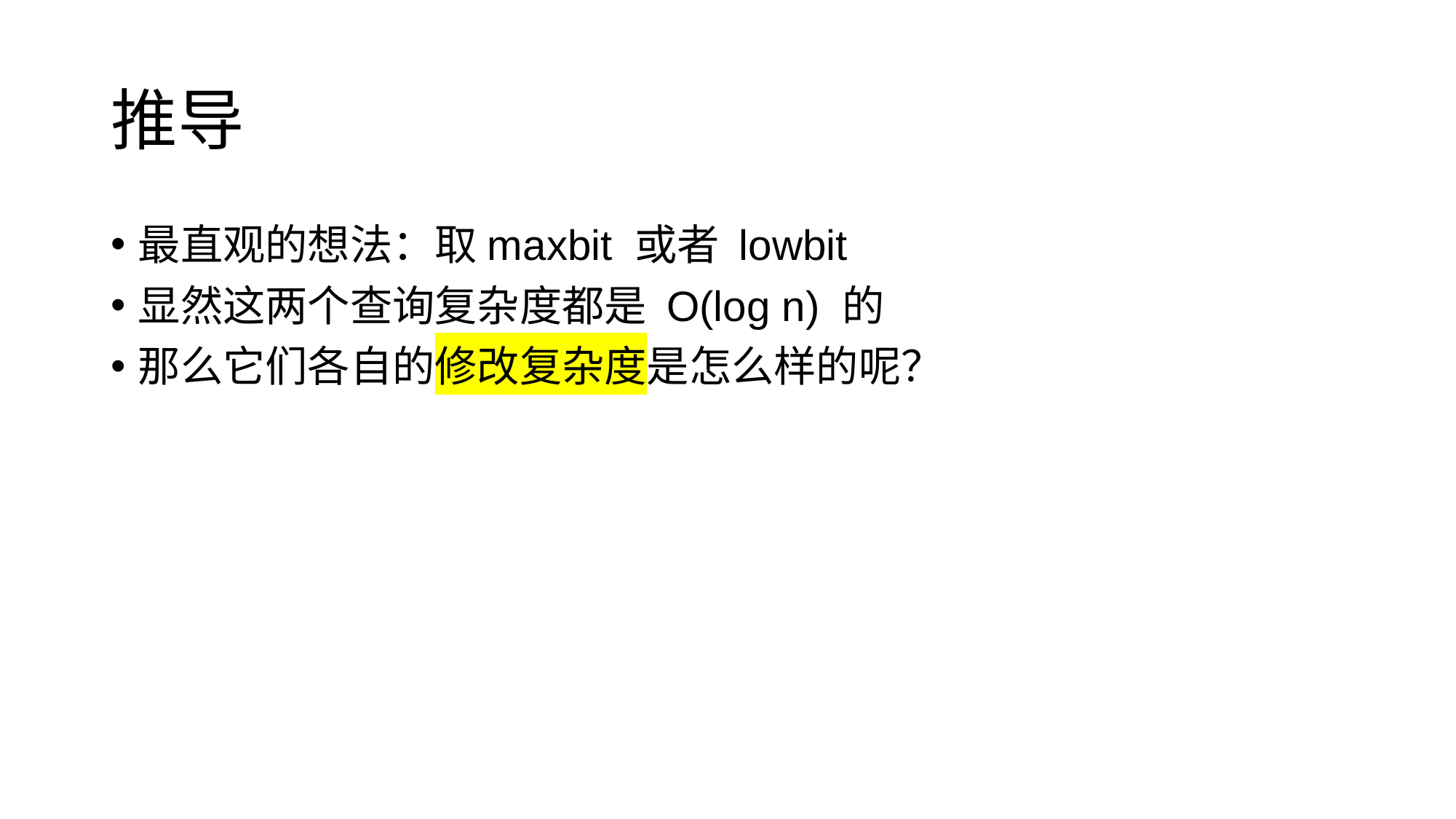

# 推导
最直观的想法：取maxbit 或者 lowbit
显然这两个查询复杂度都是 O(log n) 的
那么它们各自的修改复杂度是怎么样的呢？